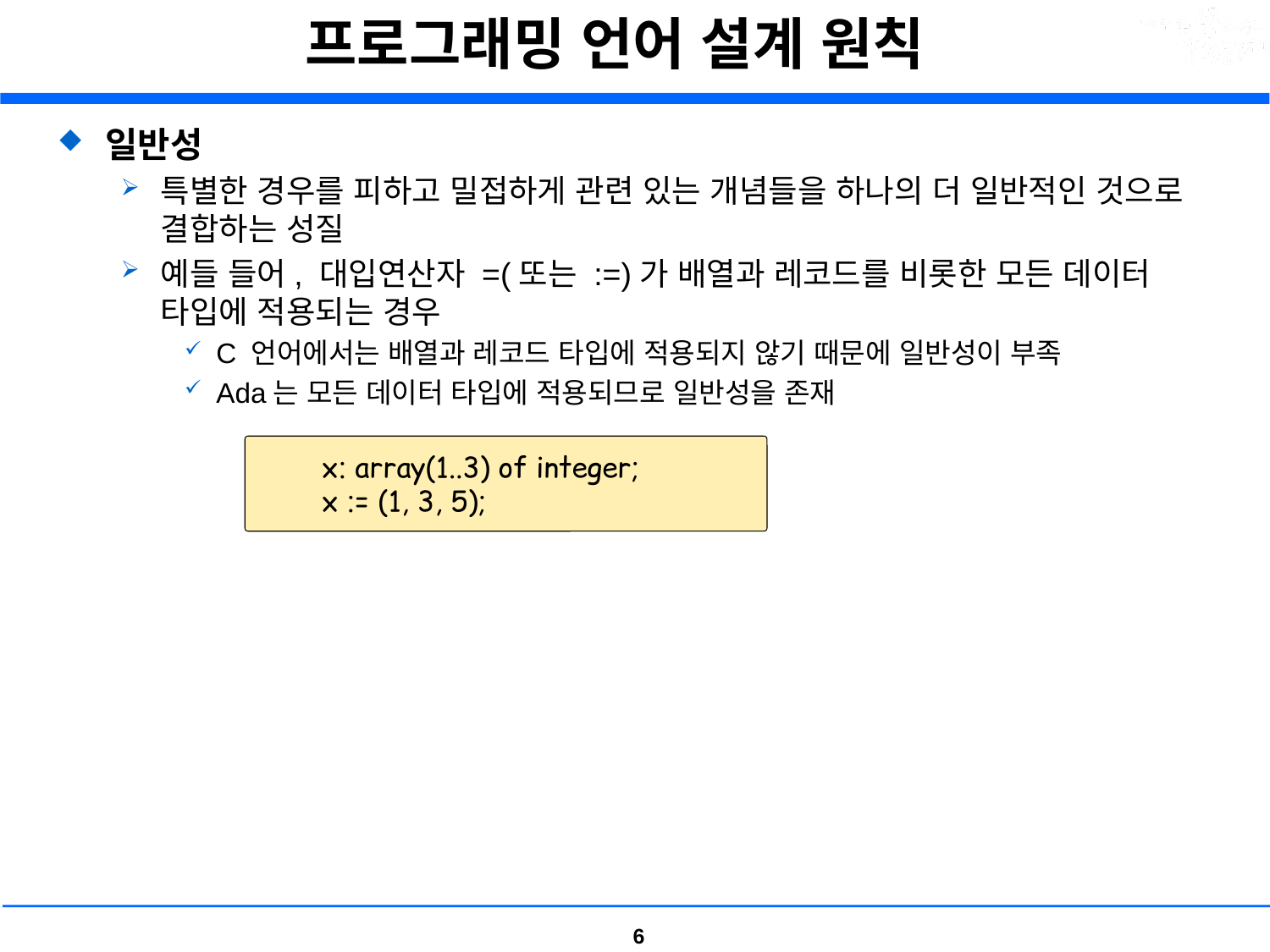

# 프로그래밍 언어 설계 원칙
일반성
특별한 경우를 피하고 밀접하게 관련 있는 개념들을 하나의 더 일반적인 것으로 결합하는 성질
예들 들어, 대입연산자 =(또는 :=)가 배열과 레코드를 비롯한 모든 데이터 타입에 적용되는 경우
C 언어에서는 배열과 레코드 타입에 적용되지 않기 때문에 일반성이 부족
Ada는 모든 데이터 타입에 적용되므로 일반성을 존재
x: array(1..3) of integer;
x := (1, 3, 5);